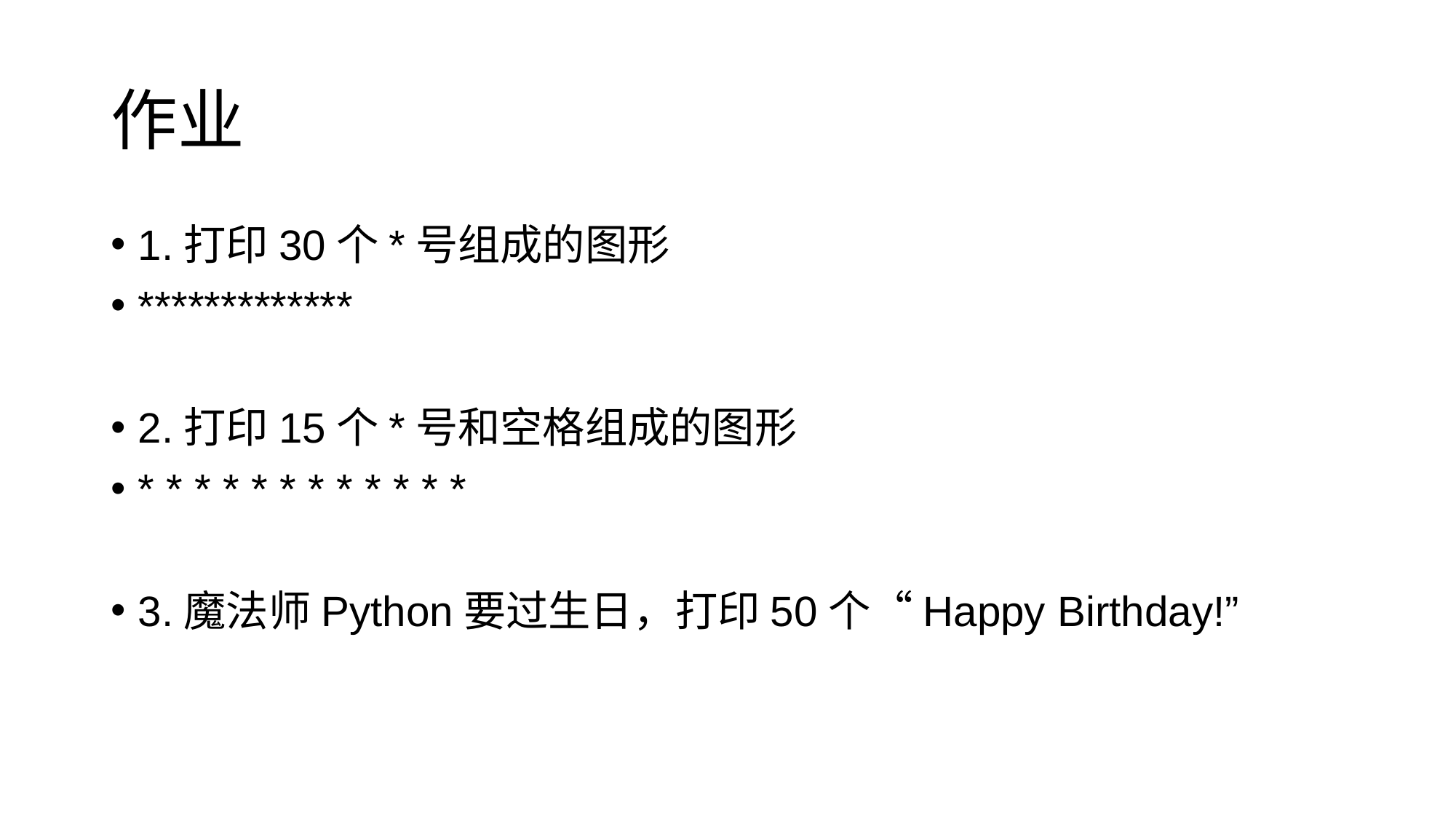

# 作业
1.打印30个*号组成的图形
*************

2.打印15个*号和空格组成的图形
* * * * * * * * * * * *

3.魔法师Python要过生日，打印50个“Happy Birthday!”